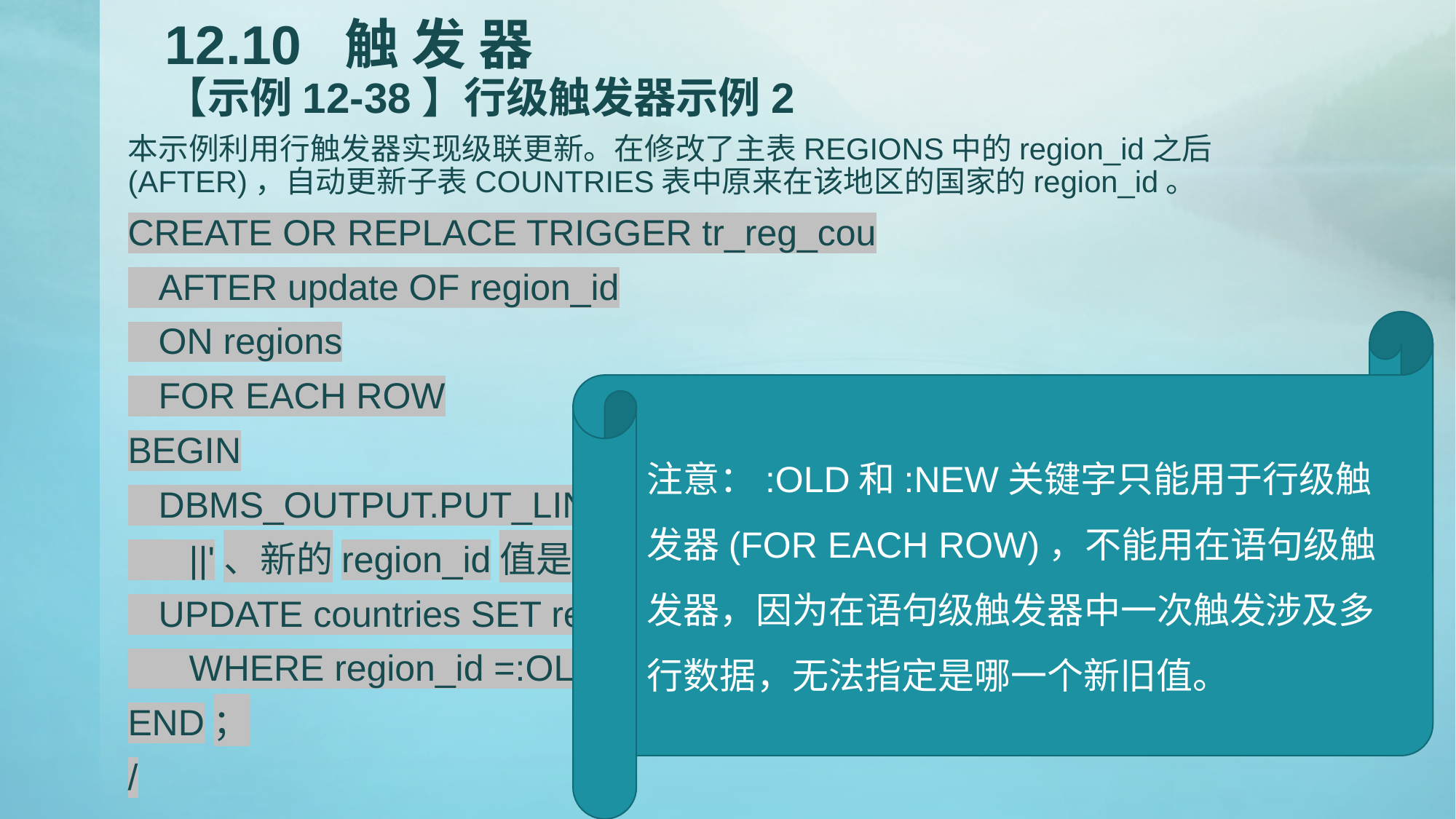

# 12.10  触 发 器 【示例12-38】行级触发器示例2
本示例利用行触发器实现级联更新。在修改了主表REGIONS中的region_id之后(AFTER)，自动更新子表COUNTRIES表中原来在该地区的国家的region_id。
CREATE OR REPLACE TRIGGER tr_reg_cou
   AFTER update OF region_id
   ON regions
   FOR EACH ROW
BEGIN
   DBMS_OUTPUT.PUT_LINE('旧的region_id值是'||:old.region_id
      ||'、新的region_id值是'||:new.region_id)；
   UPDATE countries SET region_id =:NEW.region_id
      WHERE region_id =:OLD.region_id；
END；
/

注意：:OLD和:NEW关键字只能用于行级触发器(FOR EACH ROW)，不能用在语句级触发器，因为在语句级触发器中一次触发涉及多行数据，无法指定是哪一个新旧值。